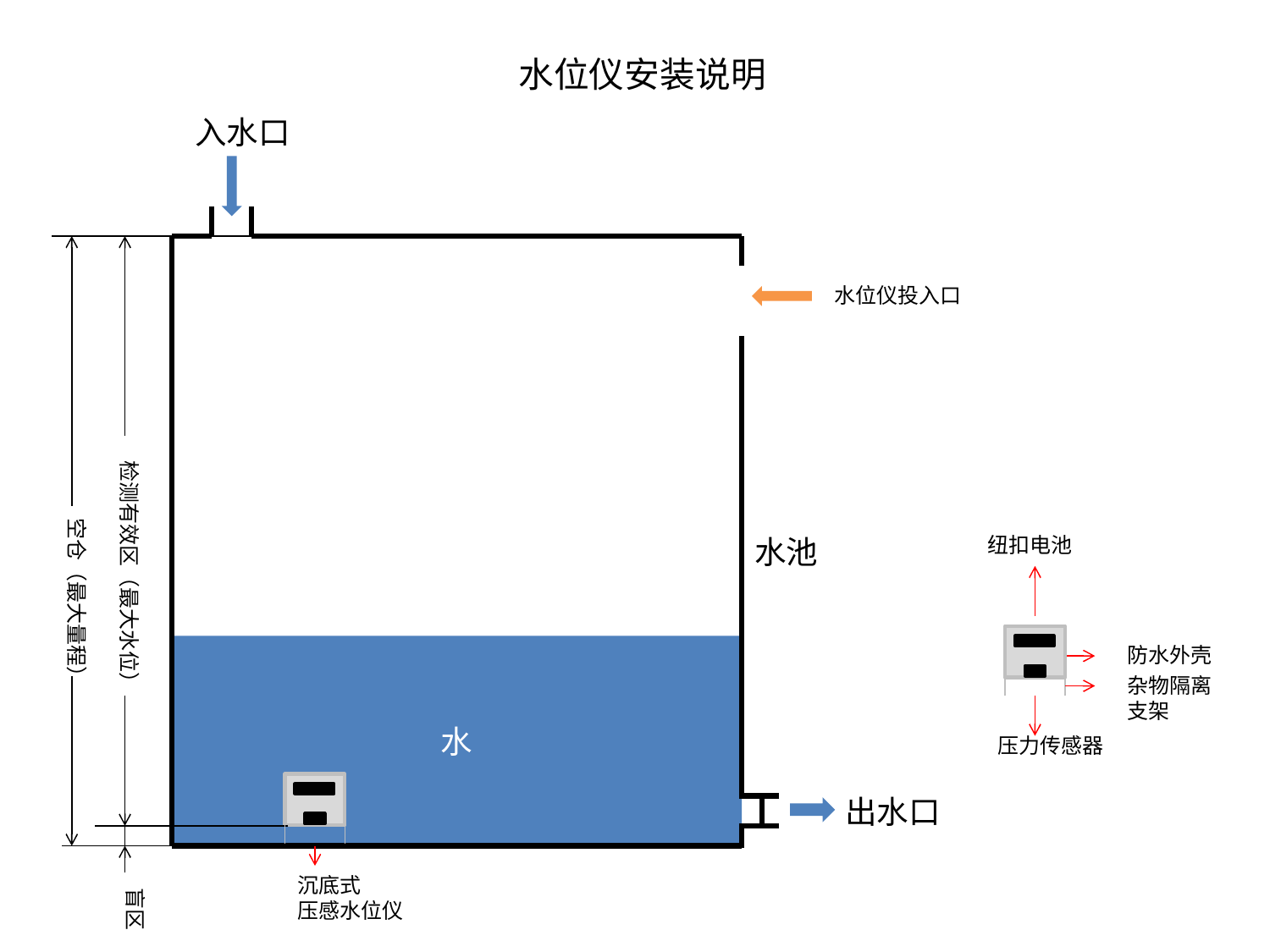

水位仪安装说明
入水口

水位仪投入口
检测有效区（最大水位）
空仓（最大量程）
水池
纽扣电池

水
防水外壳

杂物隔离支架
压力传感器

出水口

沉底式
压感水位仪
盲区